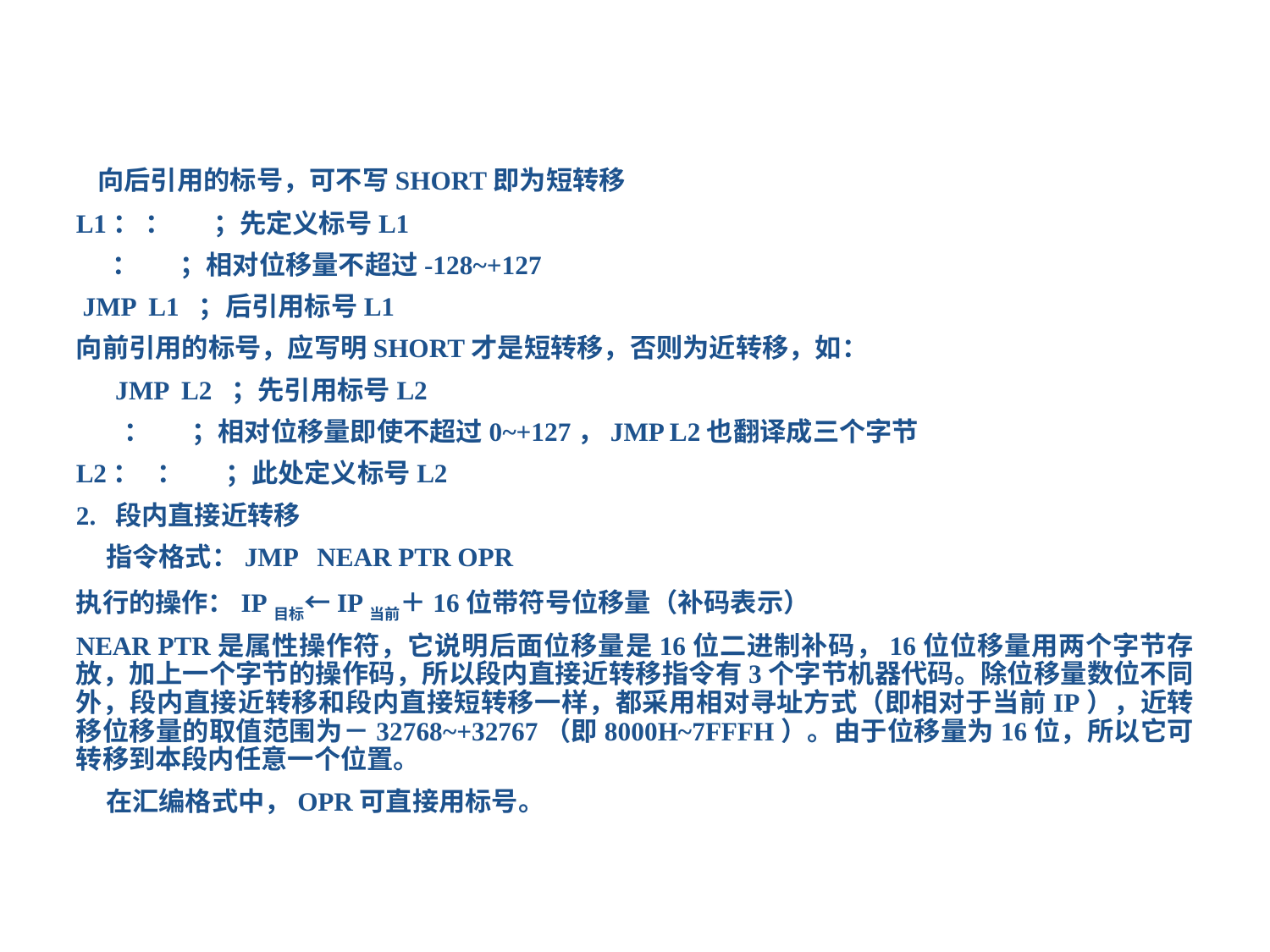

向后引用的标号，可不写SHORT即为短转移
L1： ：       ；先定义标号L1
     ：       ；相对位移量不超过-128~+127
 JMP  L1  ；后引用标号L1
向前引用的标号，应写明SHORT才是短转移，否则为近转移，如：
      JMP  L2  ；先引用标号L2
       ：       ；相对位移量即使不超过0~+127，JMP L2也翻译成三个字节
L2：   ：       ；此处定义标号L2
2.  段内直接近转移
    指令格式：JMP   NEAR PTR OPR
执行的操作：IP目标←IP当前＋16位带符号位移量（补码表示）
NEAR PTR是属性操作符，它说明后面位移量是16位二进制补码，16位位移量用两个字节存放，加上一个字节的操作码，所以段内直接近转移指令有3个字节机器代码。除位移量数位不同外，段内直接近转移和段内直接短转移一样，都采用相对寻址方式（即相对于当前IP），近转移位移量的取值范围为－32768~+32767（即8000H~7FFFH）。由于位移量为16位，所以它可转移到本段内任意一个位置。
    在汇编格式中，OPR可直接用标号。